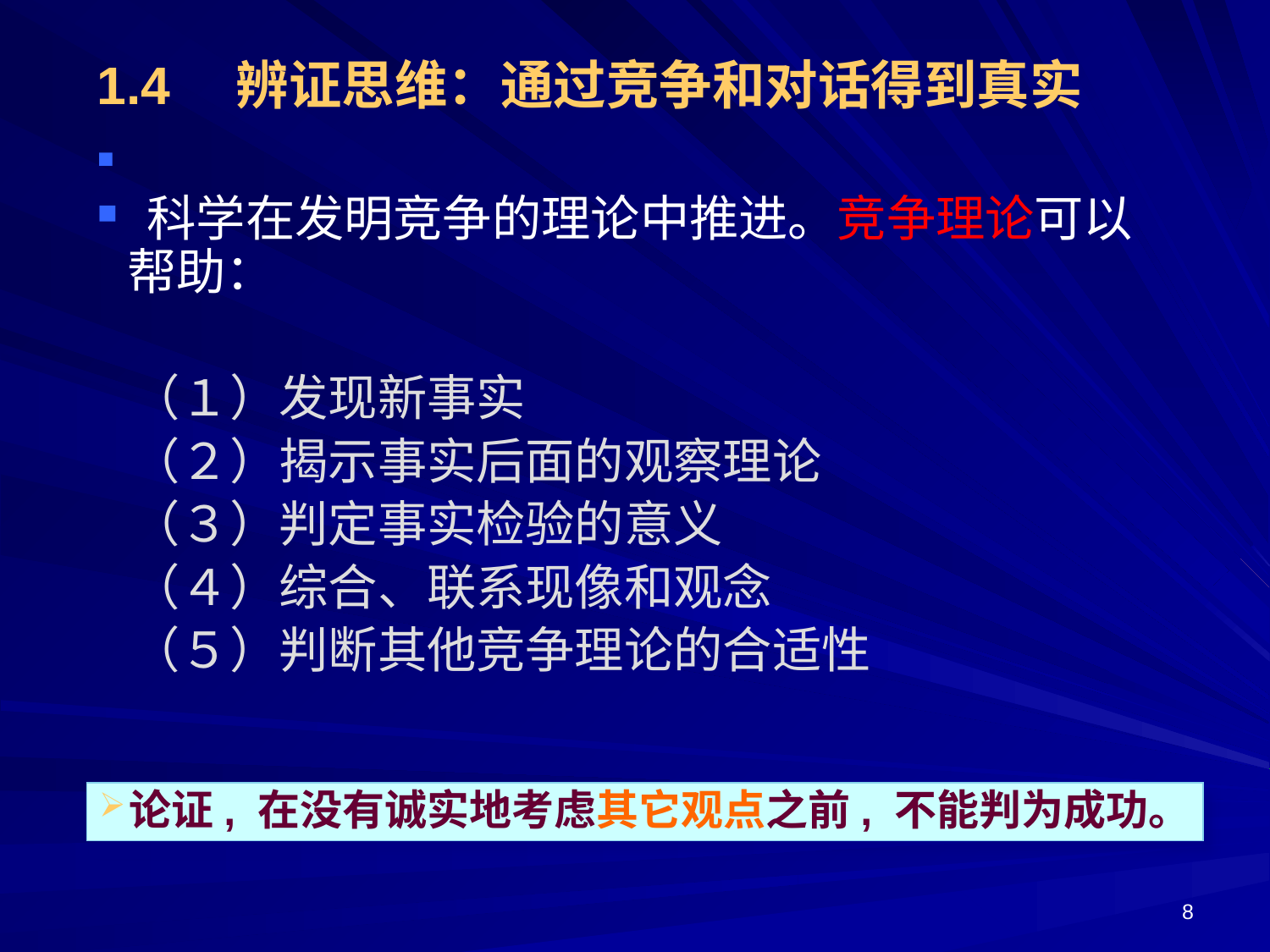

1.4　辨证思维：通过竞争和对话得到真实

 科学在发明竞争的理论中推进。竞争理论可以帮助：

  （１）发现新事实
  （２）揭示事实后面的观察理论
  （３）判定事实检验的意义
  （４）综合、联系现像和观念
  （５）判断其他竞争理论的合适性

论证, 在没有诚实地考虑其它观点之前, 不能判为成功。
8